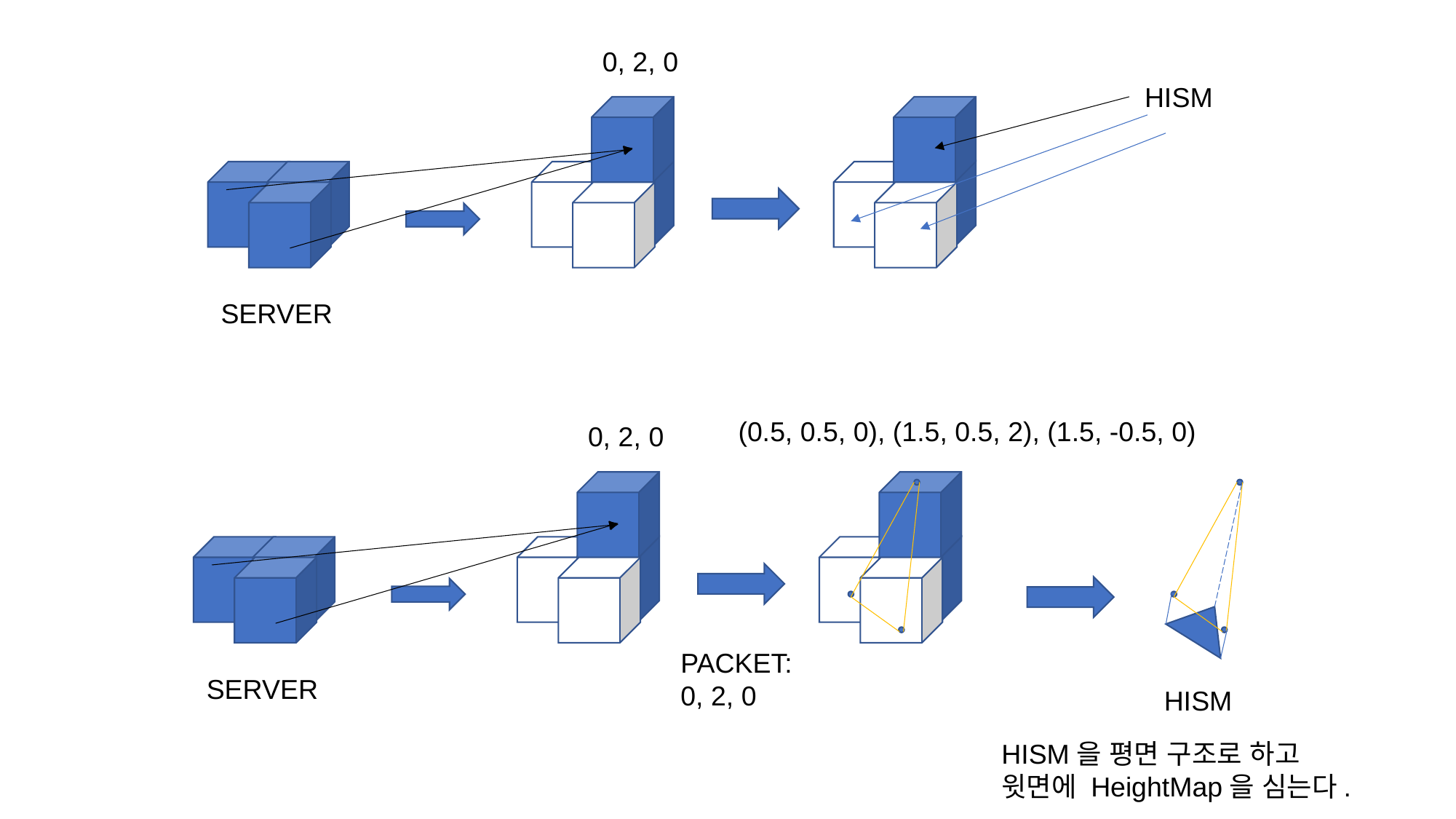

0, 2, 0
HISM

SERVER
(0.5, 0.5, 0), (1.5, 0.5, 2), (1.5, -0.5, 0)
0, 2, 0

PACKET:
0, 2, 0

SERVER
HISM
HISM을 평면 구조로 하고
윗면에 HeightMap을 심는다.